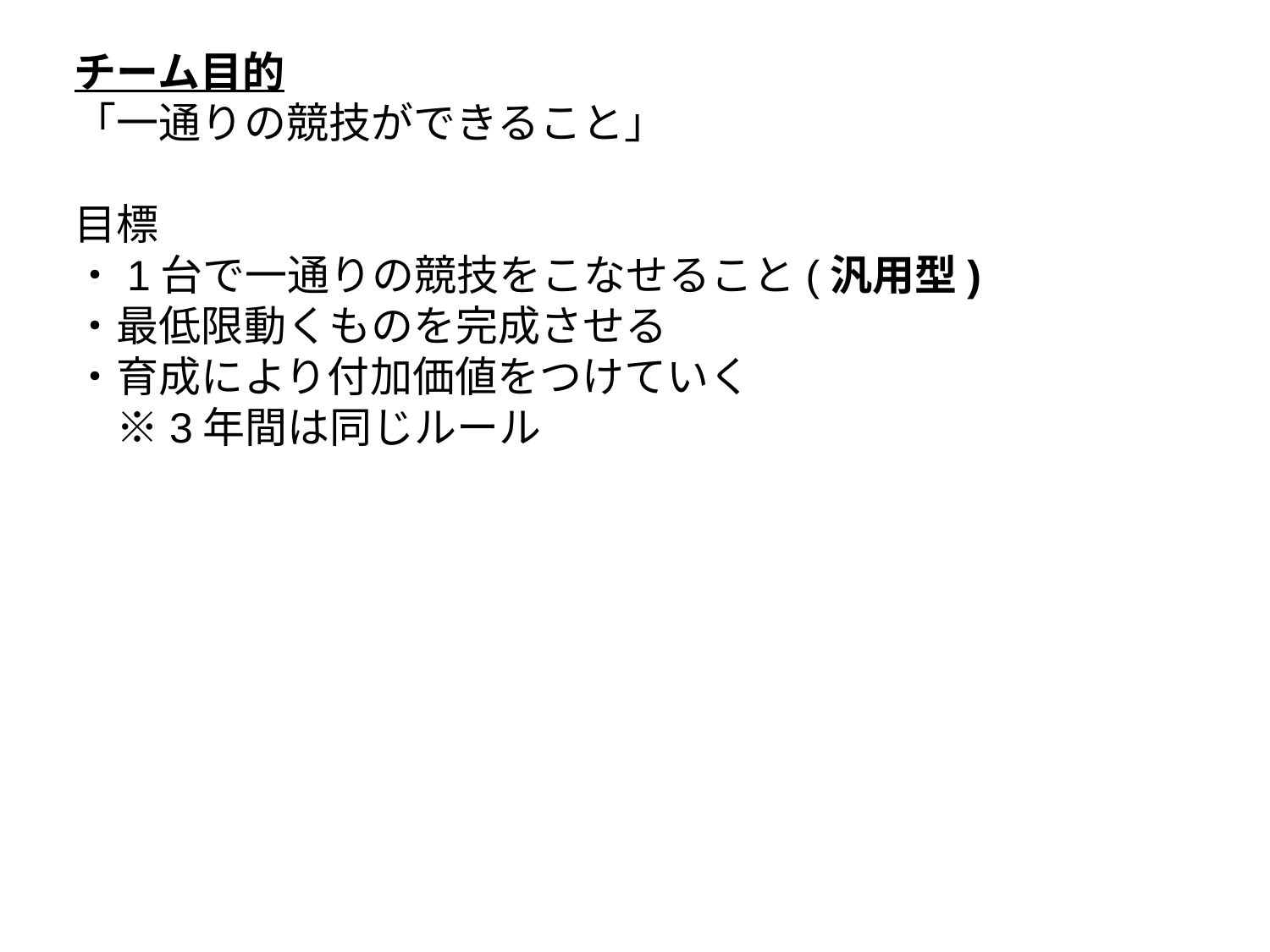

チーム目的
「一通りの競技ができること」

目標
・1台で一通りの競技をこなせること(汎用型)
・最低限動くものを完成させる
・育成により付加価値をつけていく
　※3年間は同じルール